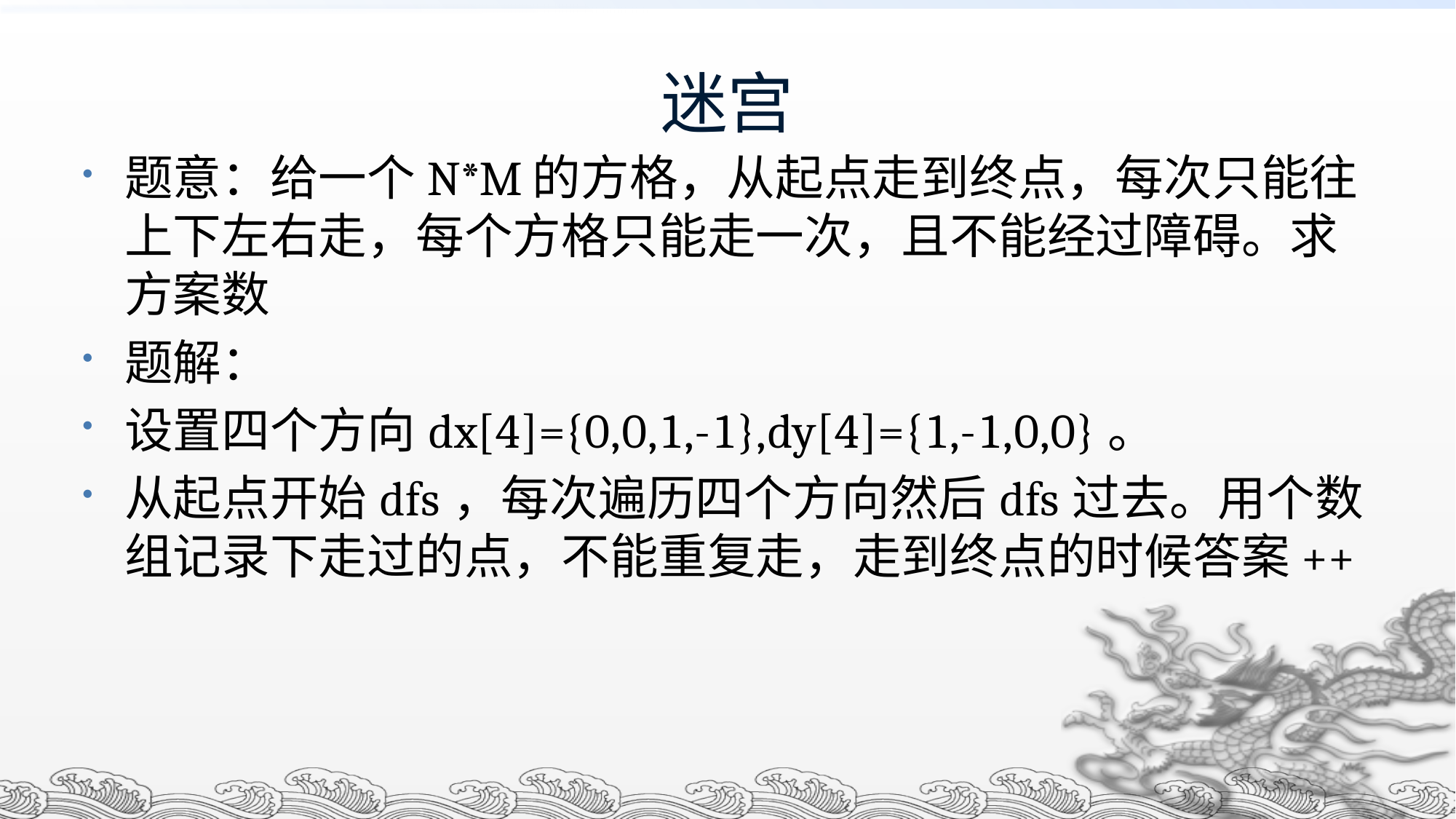

# 迷宫
题意：给一个N*M的方格，从起点走到终点，每次只能往上下左右走，每个方格只能走一次，且不能经过障碍。求方案数
题解：
设置四个方向dx[4]={0,0,1,-1},dy[4]={1,-1,0,0}。
从起点开始dfs，每次遍历四个方向然后dfs过去。用个数组记录下走过的点，不能重复走，走到终点的时候答案++